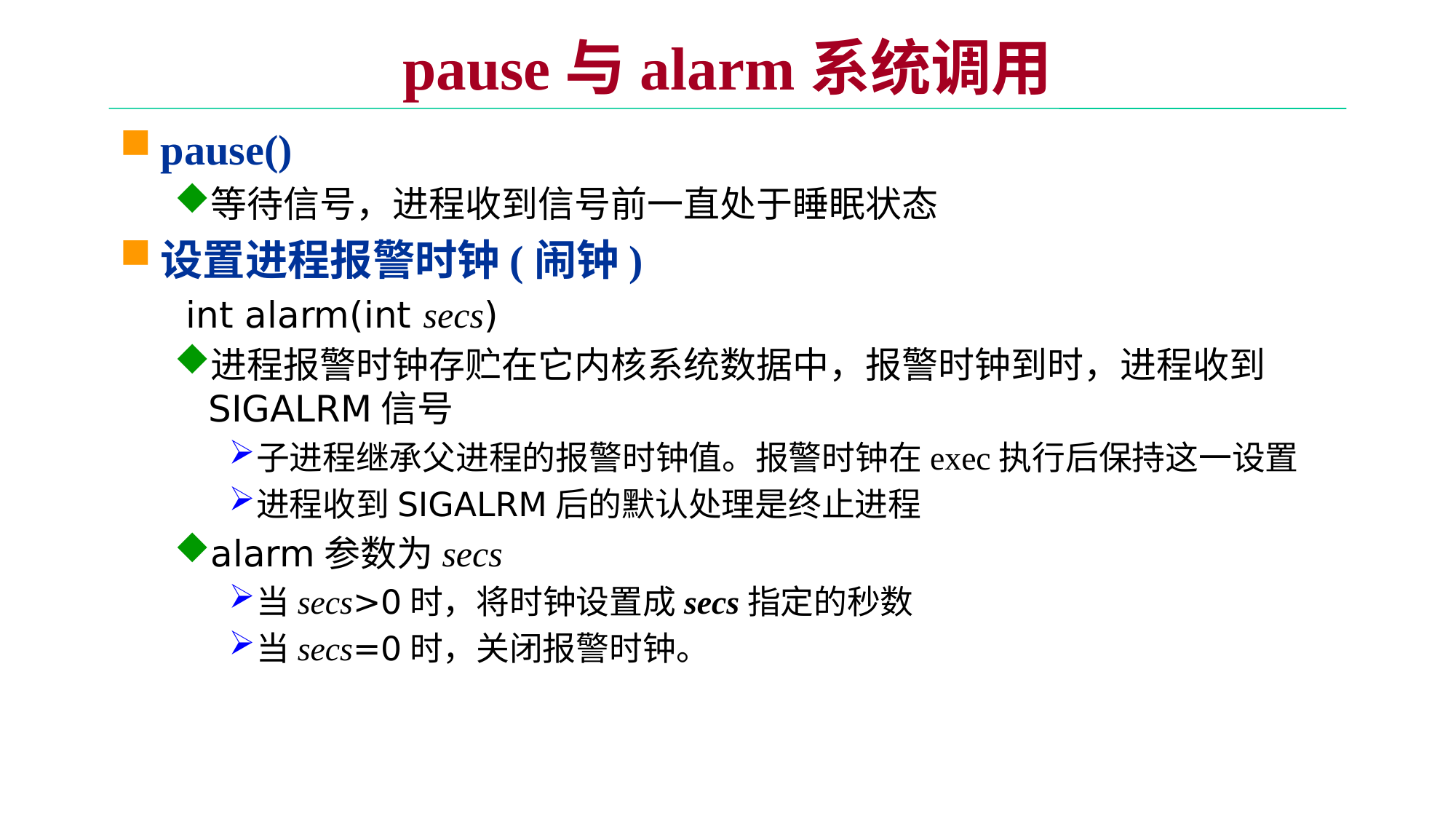

# pause与alarm系统调用
pause()
等待信号，进程收到信号前一直处于睡眠状态
设置进程报警时钟(闹钟)
 int alarm(int secs)
进程报警时钟存贮在它内核系统数据中，报警时钟到时，进程收到SIGALRM信号
子进程继承父进程的报警时钟值。报警时钟在exec执行后保持这一设置
进程收到SIGALRM后的默认处理是终止进程
alarm参数为secs
当secs>0时，将时钟设置成secs指定的秒数
当secs=0时，关闭报警时钟。